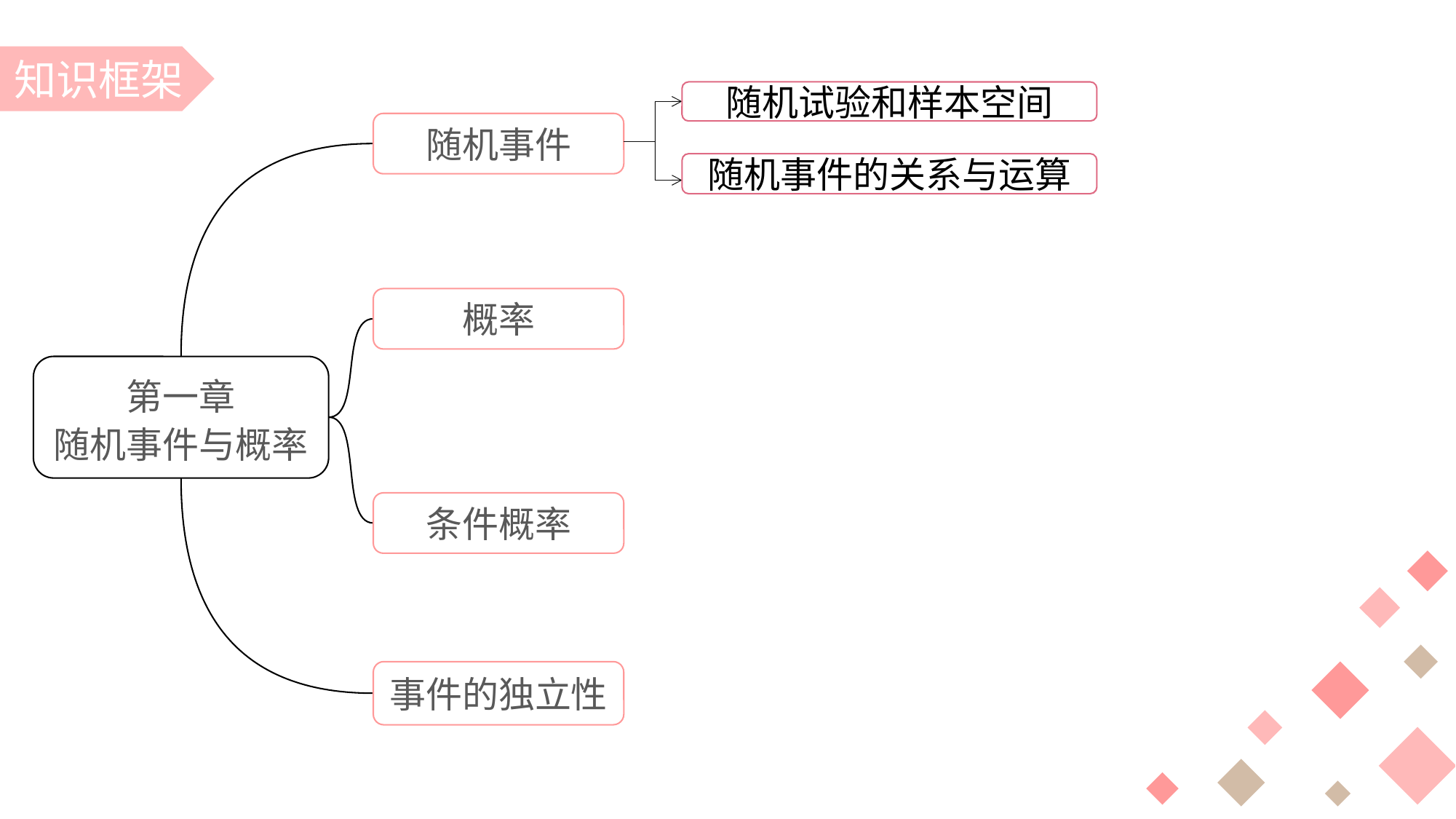

知识框架
随机试验和样本空间

随机事件
随机事件的关系与运算
概率
第一章
随机事件与概率
条件概率

事件的独立性